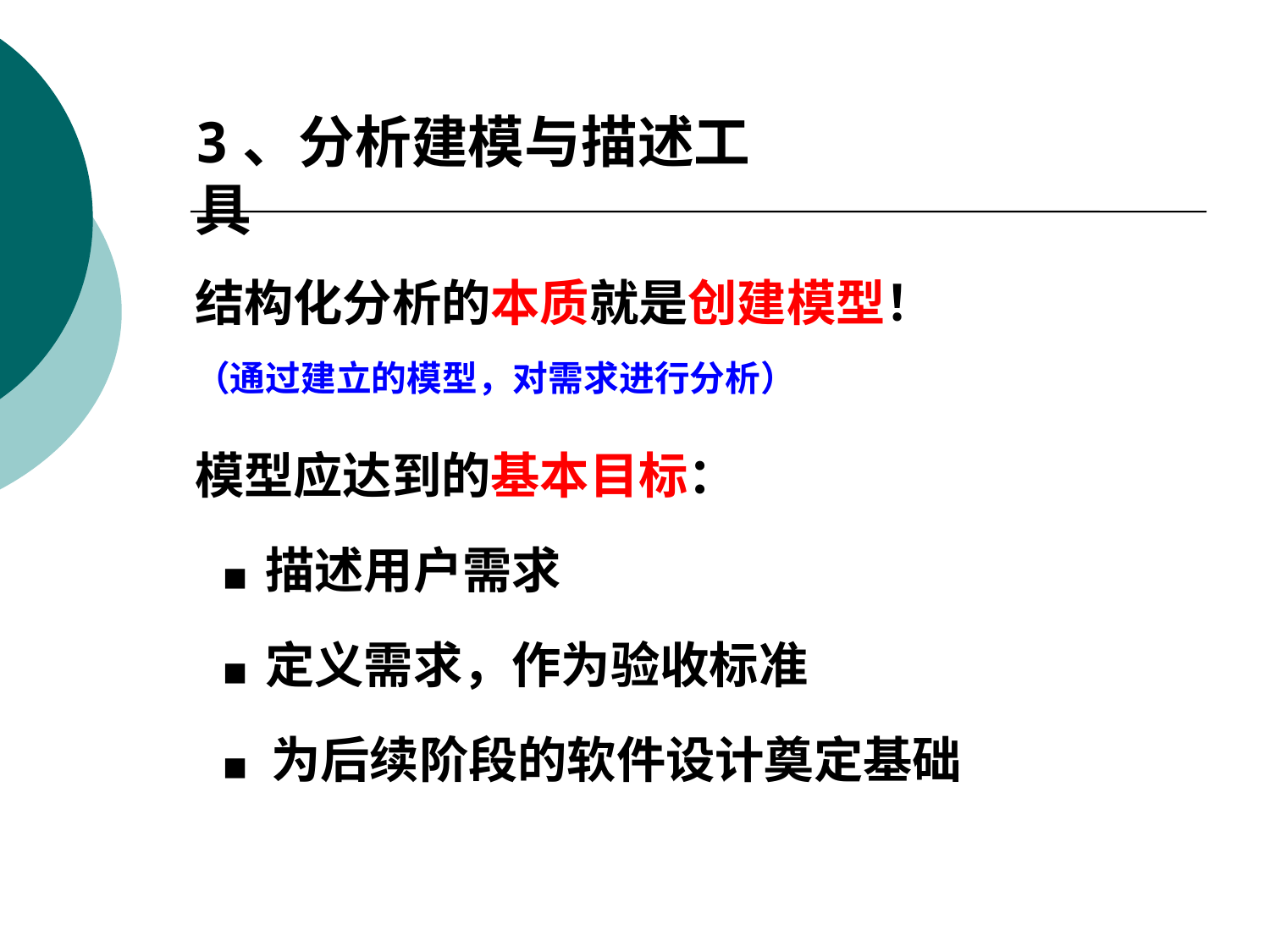

3、分析建模与描述工具
结构化分析的本质就是创建模型！
（通过建立的模型，对需求进行分析）
模型应达到的基本目标：
     ■  描述用户需求
     ■  定义需求，作为验收标准
     ■ 为后续阶段的软件设计奠定基础